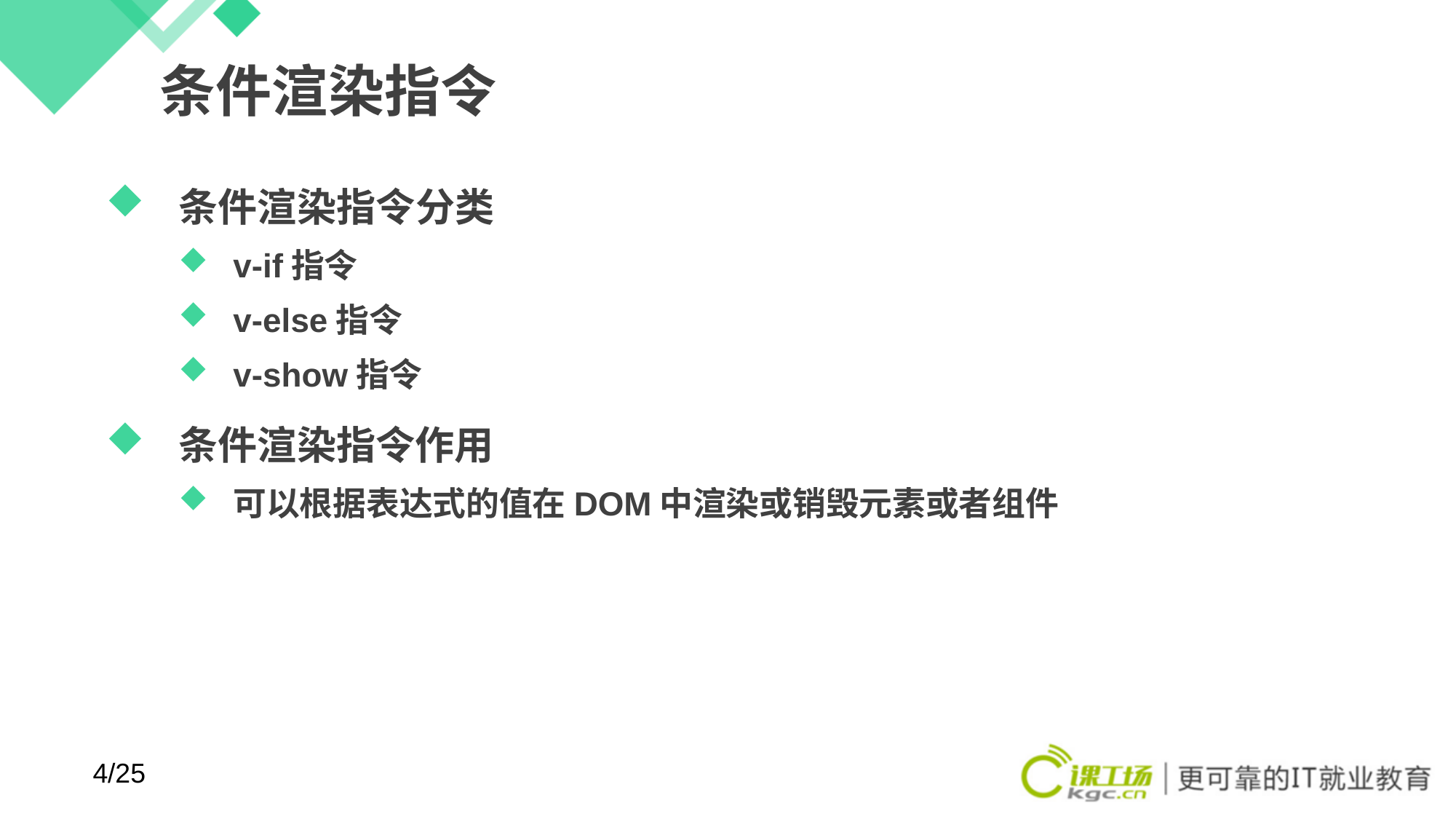

# 条件渲染指令
条件渲染指令分类
v-if指令
v-else指令
v-show指令
条件渲染指令作用
可以根据表达式的值在DOM中渲染或销毁元素或者组件